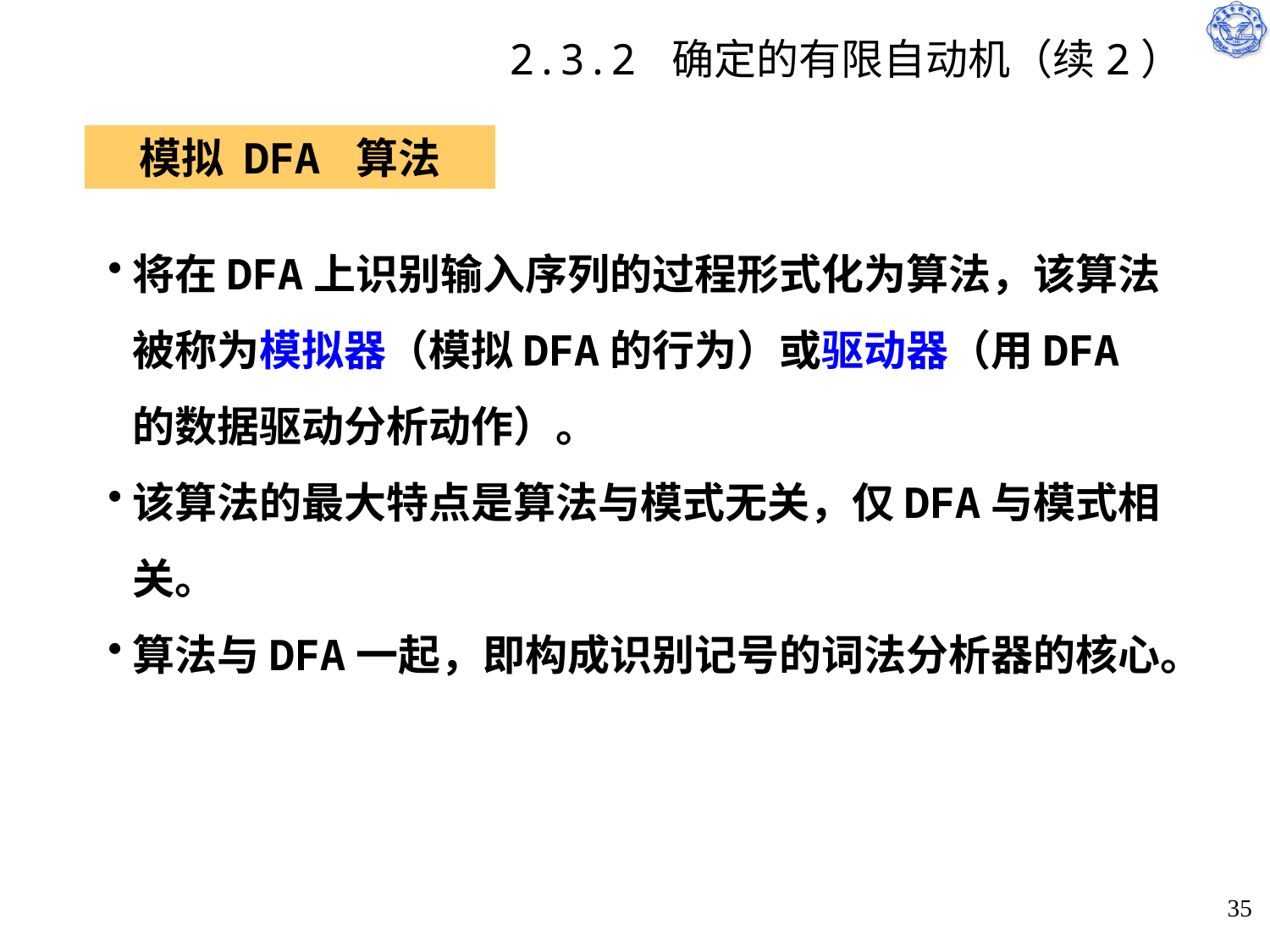

# 2.3.2 确定的有限自动机（续2）
模拟 DFA 算法
将在DFA上识别输入序列的过程形式化为算法，该算法被称为模拟器（模拟DFA的行为）或驱动器（用DFA的数据驱动分析动作）。
该算法的最大特点是算法与模式无关，仅DFA与模式相关。
算法与DFA一起，即构成识别记号的词法分析器的核心。
35